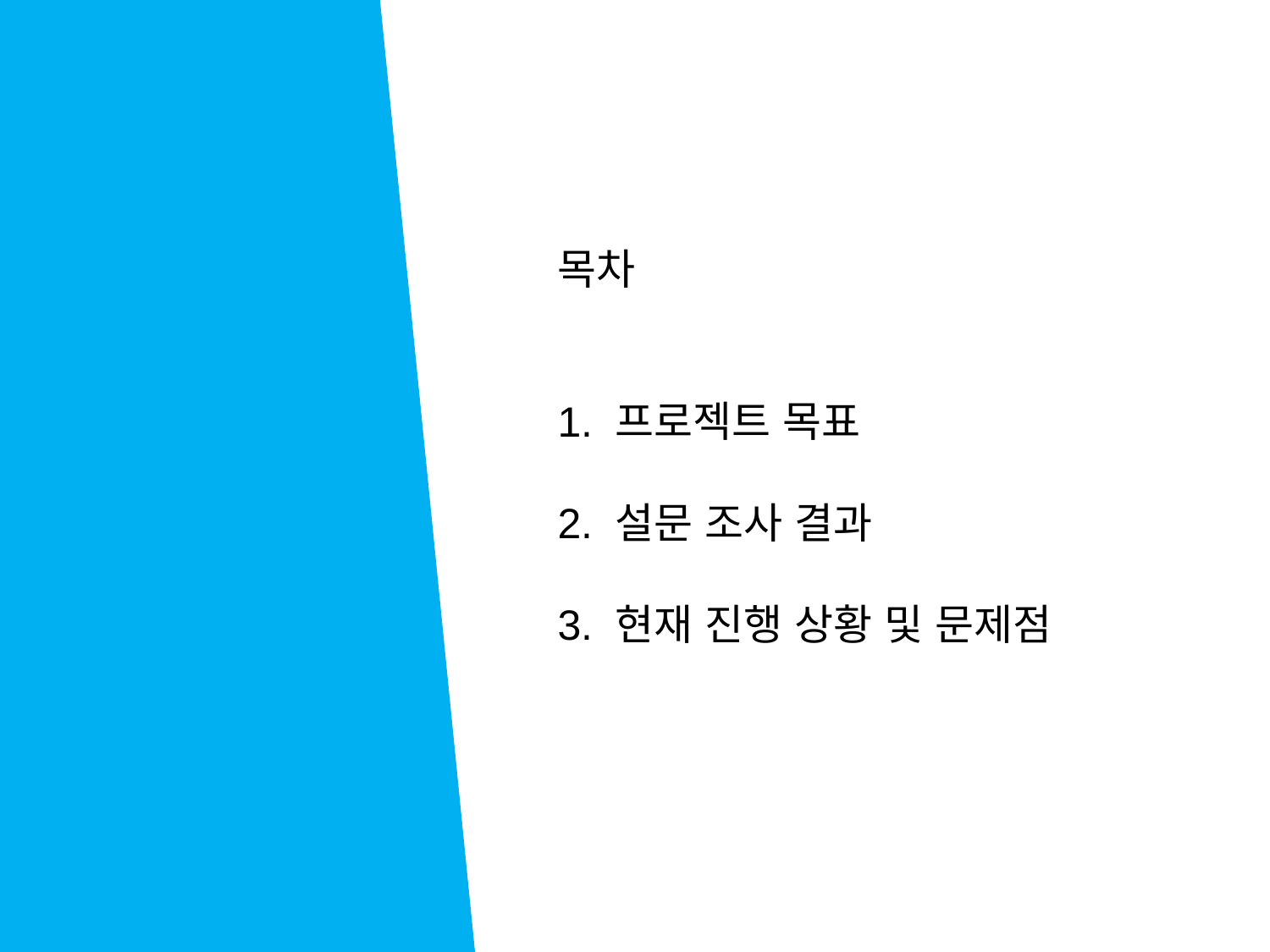

목차

1. 프로젝트 목표
2. 설문 조사 결과
3. 현재 진행 상황 및 문제점

제안자 : 양지은 이정민 장진규 차욱현